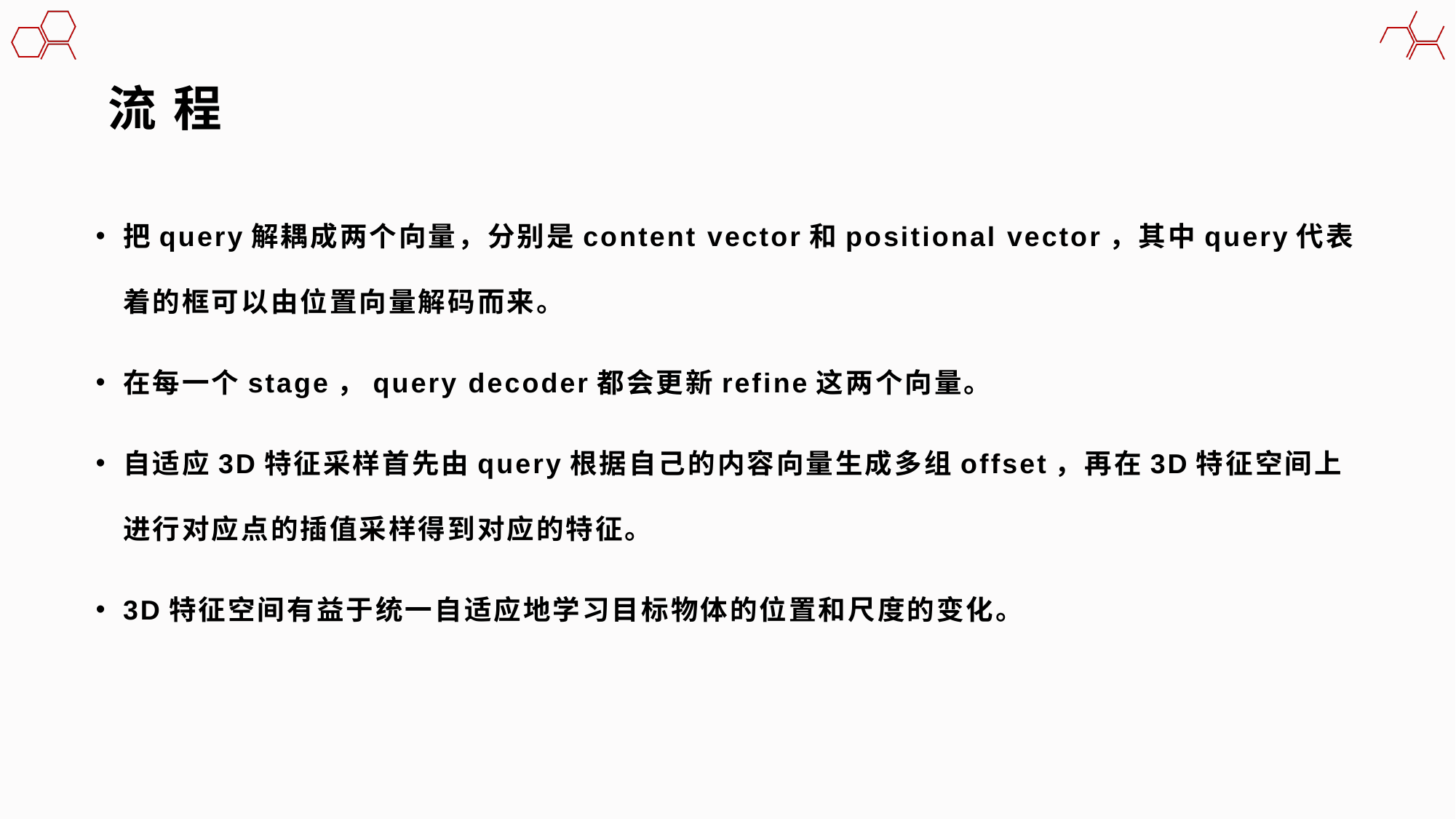

# 流 程
把query解耦成两个向量，分别是content vector和positional vector，其中query代表着的框可以由位置向量解码而来。
在每一个stage，query decoder都会更新refine这两个向量。
自适应3D特征采样首先由query根据自己的内容向量生成多组offset，再在3D特征空间上进行对应点的插值采样得到对应的特征。
3D特征空间有益于统一自适应地学习目标物体的位置和尺度的变化。